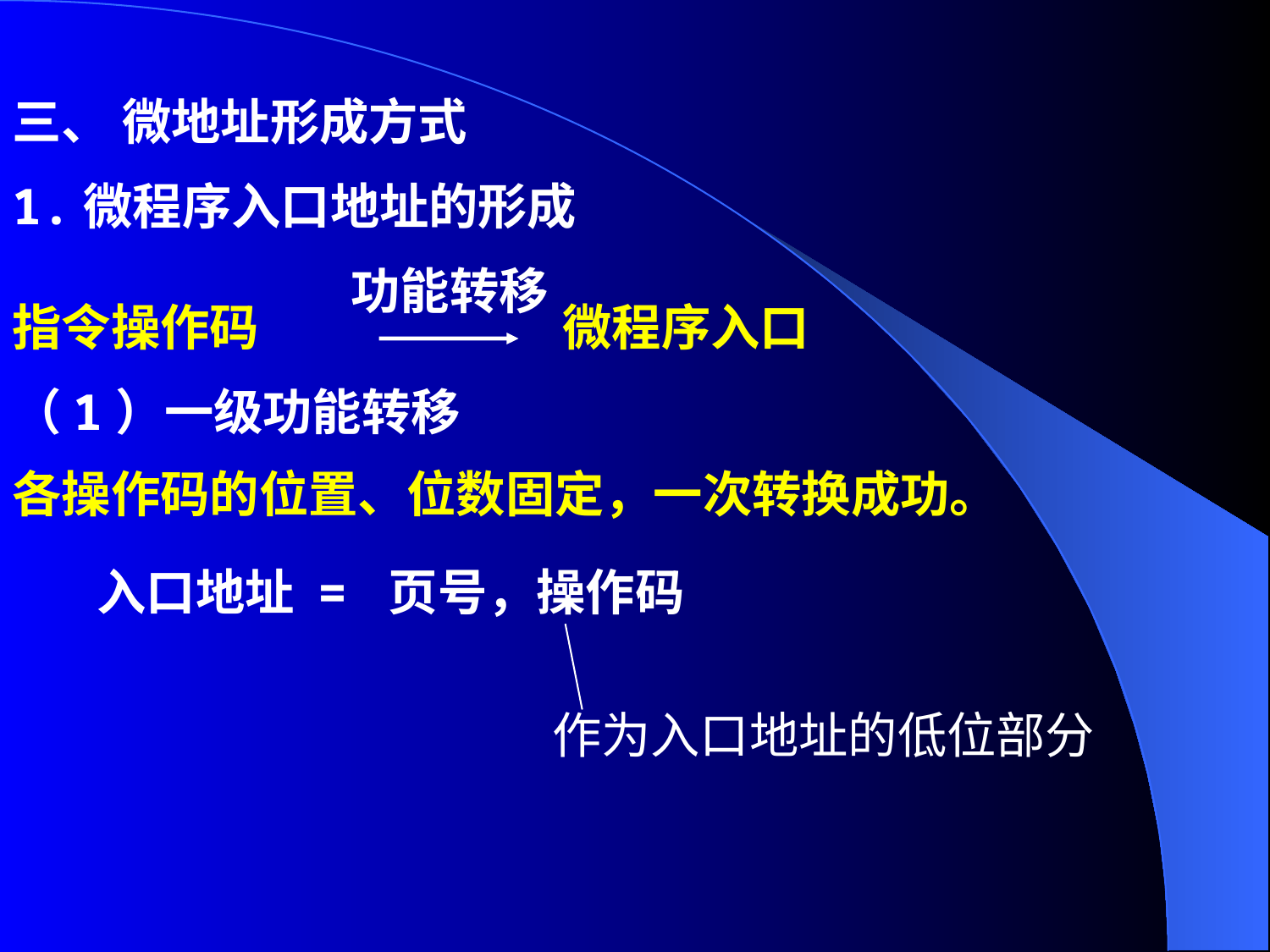

三、 微地址形成方式
1.微程序入口地址的形成
功能转移
指令操作码
微程序入口

（1）一级功能转移
各操作码的位置、位数固定，一次转换成功。
入口地址 = 页号，操作码

作为入口地址的低位部分